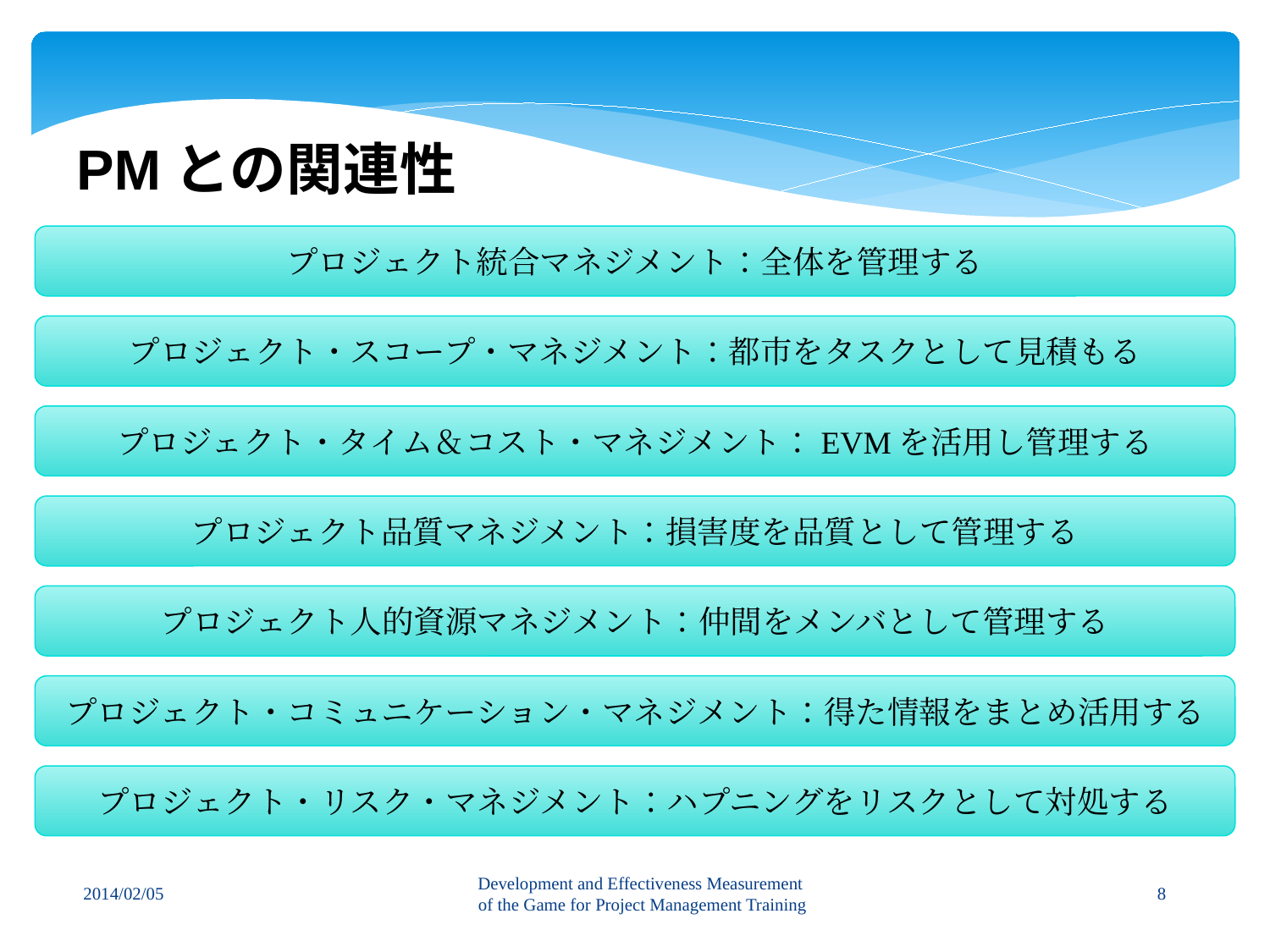

PMとの関連性
プロジェクト統合マネジメント：全体を管理する
プロジェクト・スコープ・マネジメント：都市をタスクとして見積もる
プロジェクト・タイム＆コスト・マネジメント：EVMを活用し管理する
プロジェクト品質マネジメント：損害度を品質として管理する
プロジェクト人的資源マネジメント：仲間をメンバとして管理する
プロジェクト・コミュニケーション・マネジメント：得た情報をまとめ活用する
プロジェクト・リスク・マネジメント：ハプニングをリスクとして対処する
8
2014/02/05
Development and Effectiveness Measurement
of the Game for Project Management Training